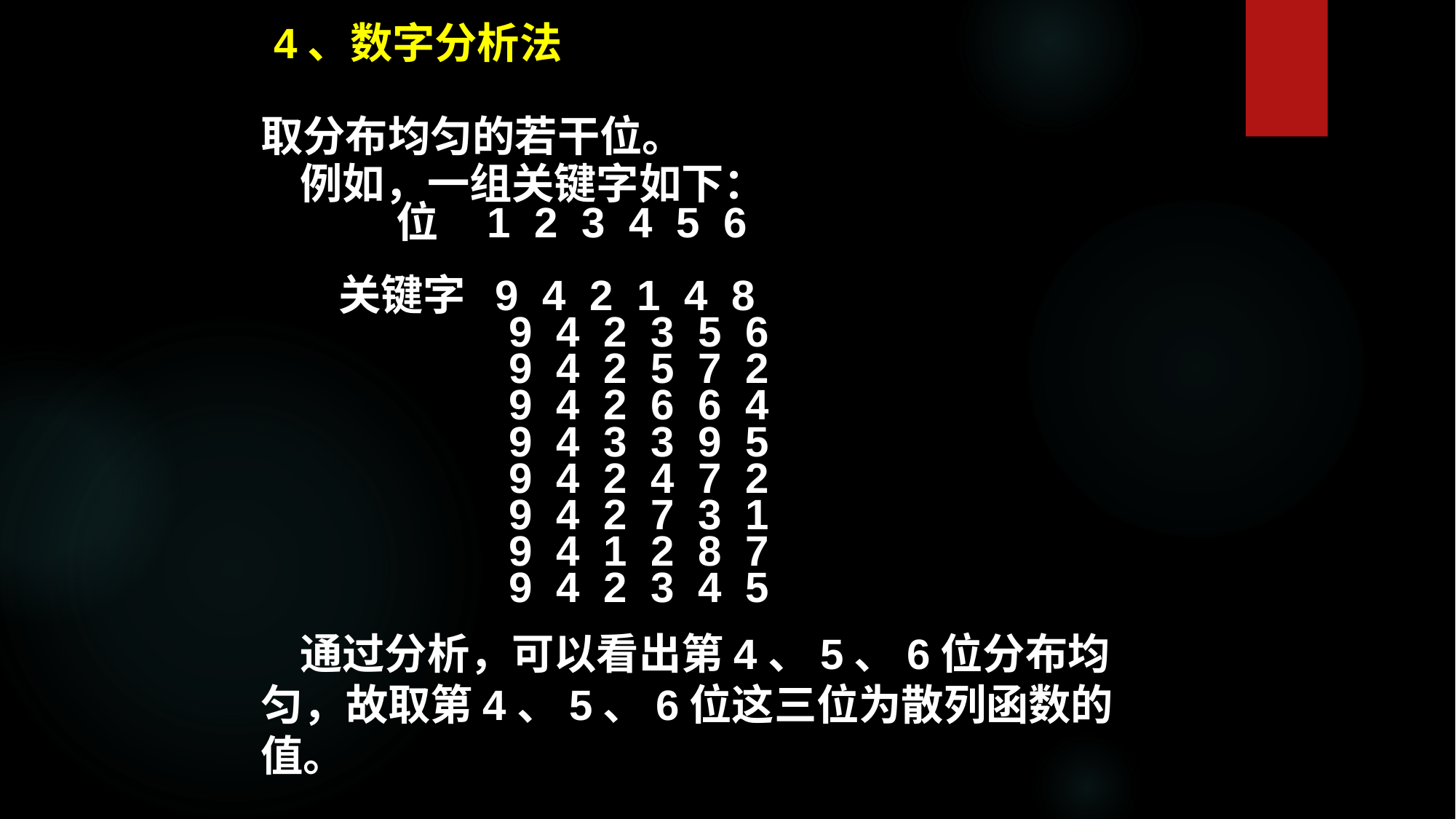

4、数字分析法
取分布均匀的若干位。
   例如，一组关键字如下：
             位    1  2  3  4  5  6

       关键字  9  4  2  1  4  8
                     9  4  2  3  5  6
                     9  4  2  5  7  2
                     9  4  2  6  6  4
                     9  4  3  3  9  5
                     9  4  2  4  7  2
                     9  4  2  7  3  1
                     9  4  1  2  8  7
                     9  4  2  3  4  5
   通过分析，可以看出第4、5、6位分布均匀，故取第4、5、6位这三位为散列函数的值。